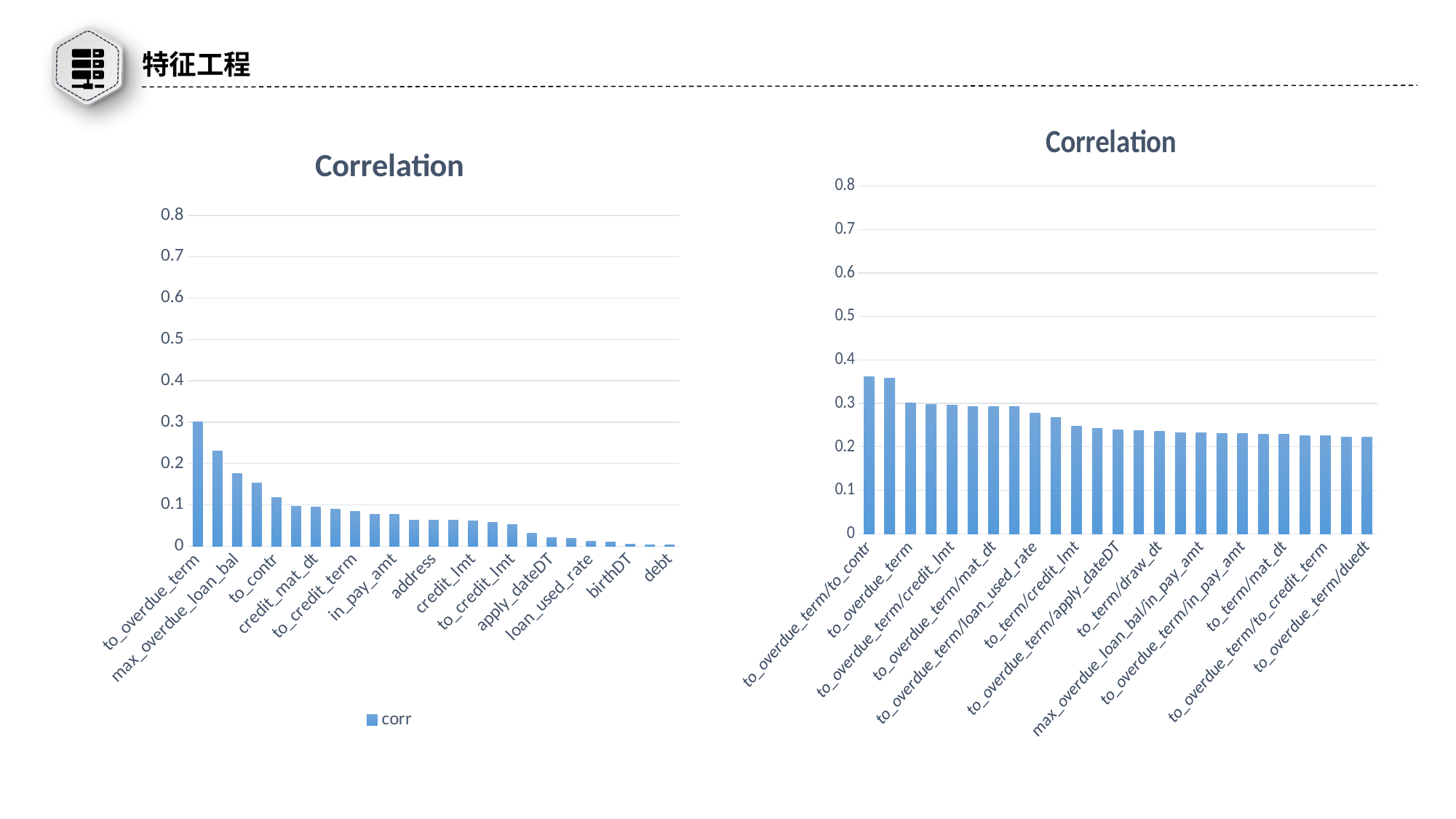

特征工程

### Chart: Correlation

| Category | corr |
|---|---|
| to_overdue_term/to_contr | 0.360569887 |
| to_overdue_term/to_term | 0.357930513 |
| to_overdue_term | 0.300856625 |
| to_overdue_term/sex | 0.297801334 |
| to_overdue_term/credit_lmt | 0.295589226 |
| to_overdue_term/to_credit_lmt | 0.293435728 |
| to_overdue_term/mat_dt | 0.291868491 |
| to_overdue_term/birthDT | 0.291828459 |
| to_overdue_term/loan_used_rate | 0.27727966 |
| to_overdue_term/draw_dt | 0.268075237 |
| to_term/credit_lmt | 0.248167771 |
| to_term/to_credit_lmt | 0.242366076 |
| to_overdue_term/apply_dateDT | 0.23881636 |
| to_overdue_term/credit_mat_dt | 0.237879405 |
| to_term/draw_dt | 0.236500339 |
| max_overdue_loan_bal/draw_amt | 0.232662571 |
| max_overdue_loan_bal/in_pay_amt | 0.232662571 |
| to_overdue_term/draw_amt | 0.230982271 |
| to_overdue_term/in_pay_amt | 0.230982271 |
| to_term | 0.229530897 |
| to_term/mat_dt | 0.228993064 |
| to_term/sex | 0.226237873 |
| to_overdue_term/to_credit_term | 0.226117217 |
| to_overdue_term/apply_amount | 0.22292519 |
| to_overdue_term/duedt | 0.222053938 |

### Chart: Correlation

| Category | corr |
|---|---|
| to_overdue_term | 0.300856625 |
| to_term | 0.229530897 |
| max_overdue_loan_bal | 0.175769725 |
| typeCT | 0.15269997 |
| to_contr | 0.118021818 |
| credit_term | 0.096068407 |
| credit_mat_dt | 0.095262886 |
| draw_dt | 0.090228974 |
| to_credit_term | 0.084830903 |
| draw_amt | 0.076782051 |
| in_pay_amt | 0.076782051 |
| duedt | 0.063786275 |
| address | 0.063258693 |
| city | 0.0626445 |
| credit_lmt | 0.061657382 |
| province | 0.058297892 |
| to_credit_lmt | 0.051795929 |
| apply_amount | 0.030871192 |
| apply_dateDT | 0.021584743 |
| sex | 0.019597943 |
| loan_used_rate | 0.012573551 |
| credit_actual_dt | 0.009669411 |
| birthDT | 0.004409537 |
| mat_dt | 0.00407542 |
| debt | 0.003870978 |